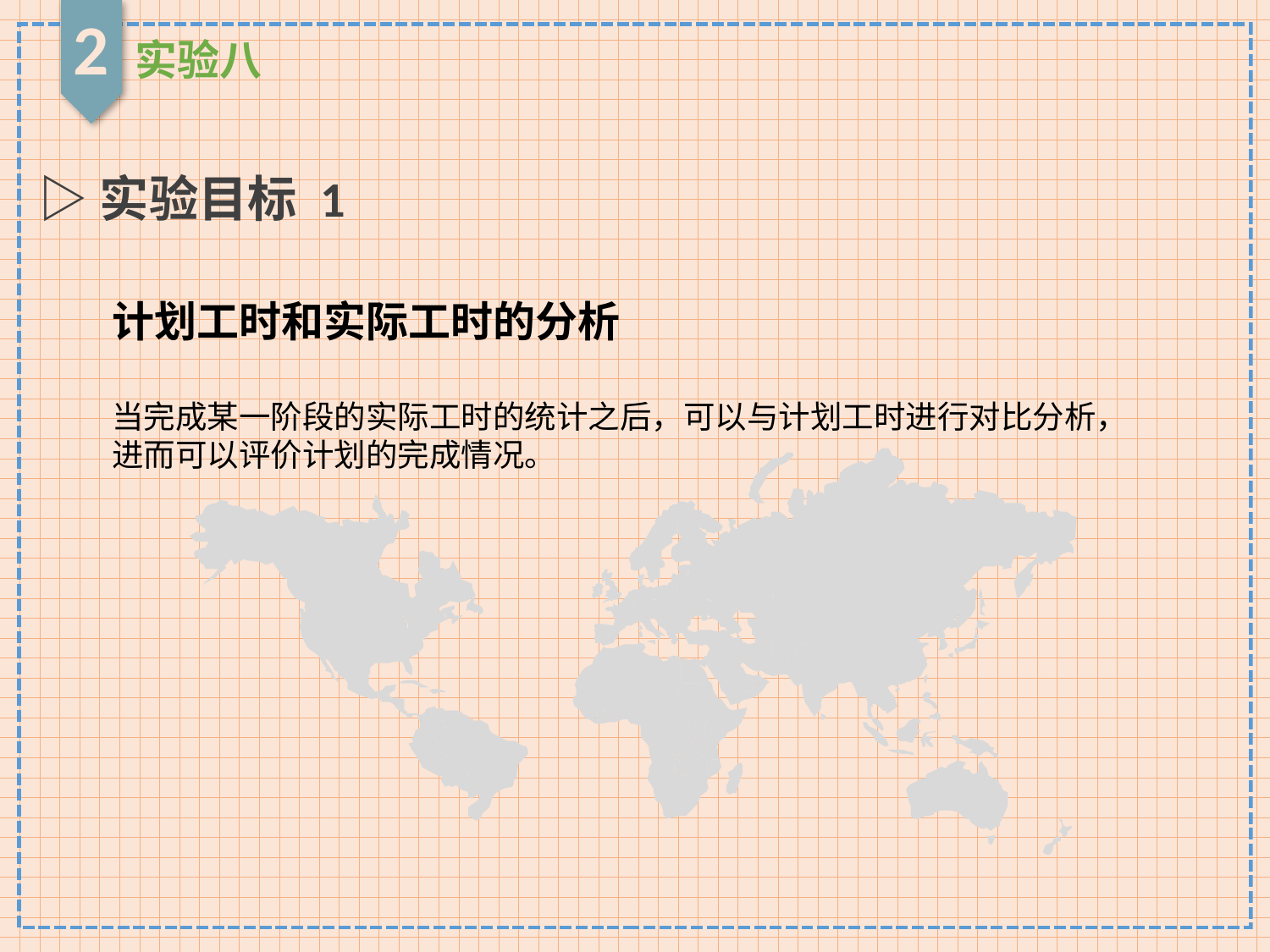

2
实验八
▷实验目标 1
计划工时和实际工时的分析

当完成某一阶段的实际工时的统计之后，可以与计划工时进行对比分析，进而可以评价计划的完成情况。